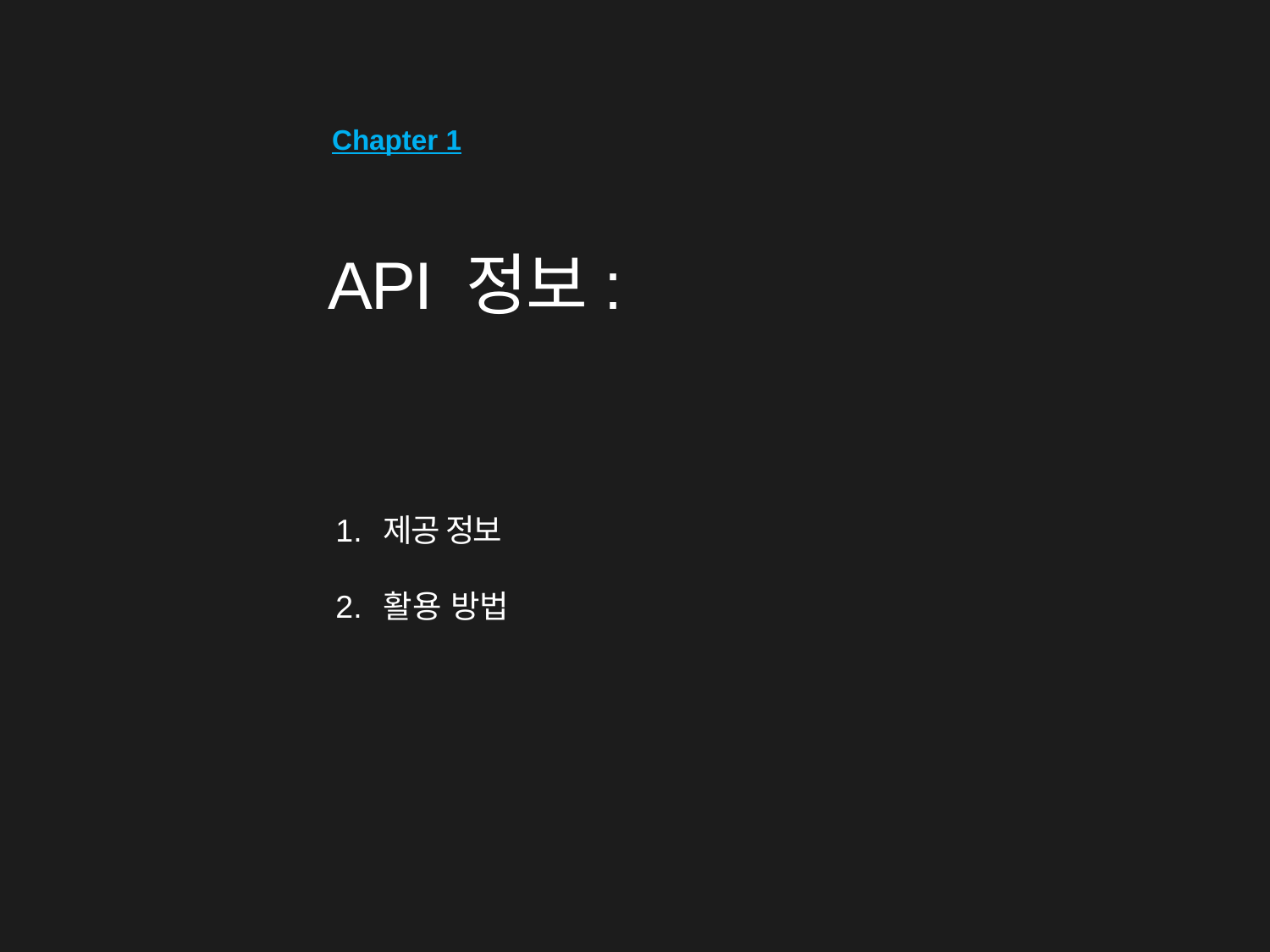

Chapter 1
# API 정보:
제공 정보
활용 방법